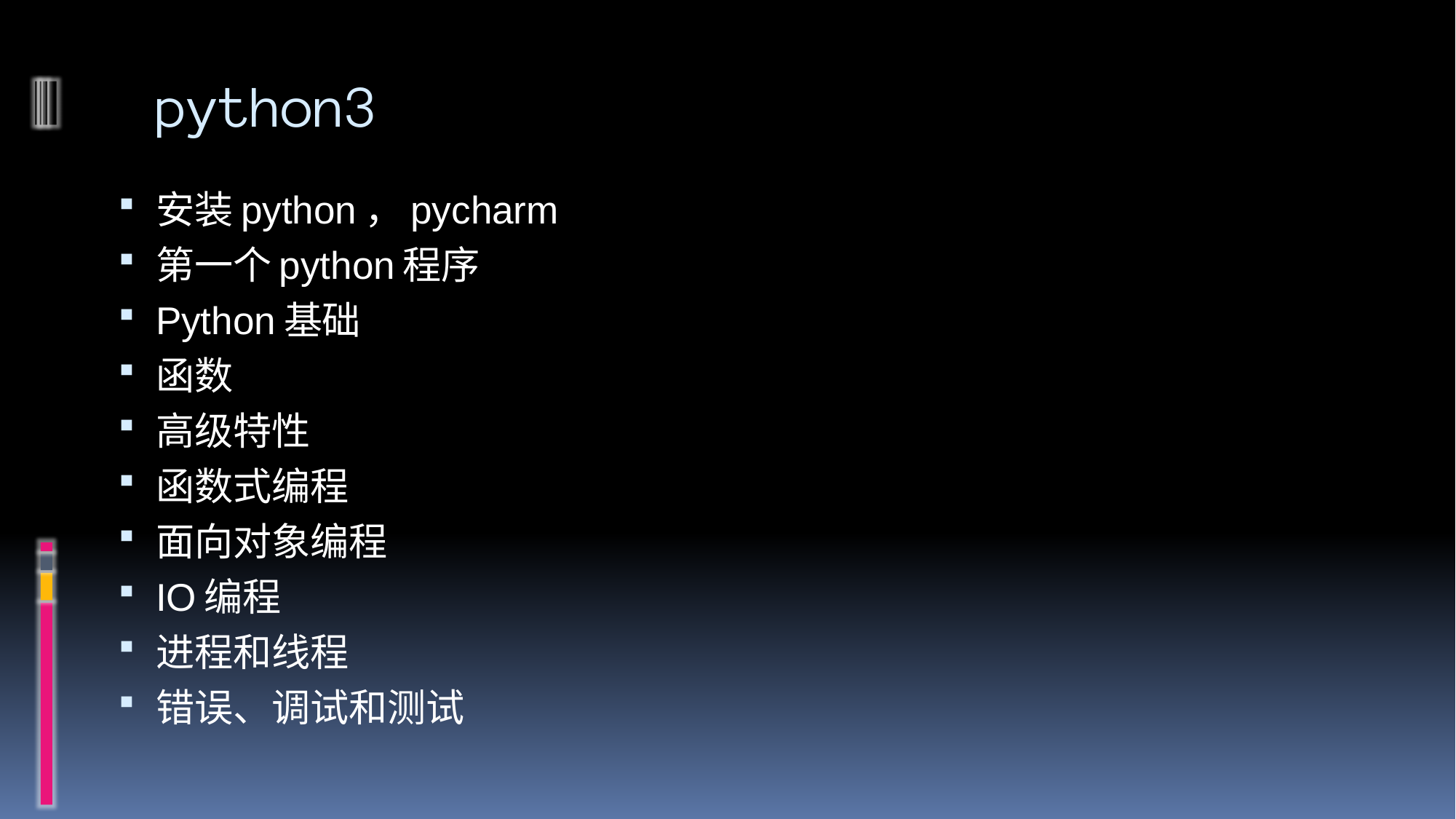

# python3
安装python，pycharm
第一个python程序
Python基础
函数
高级特性
函数式编程
面向对象编程
IO编程
进程和线程
错误、调试和测试